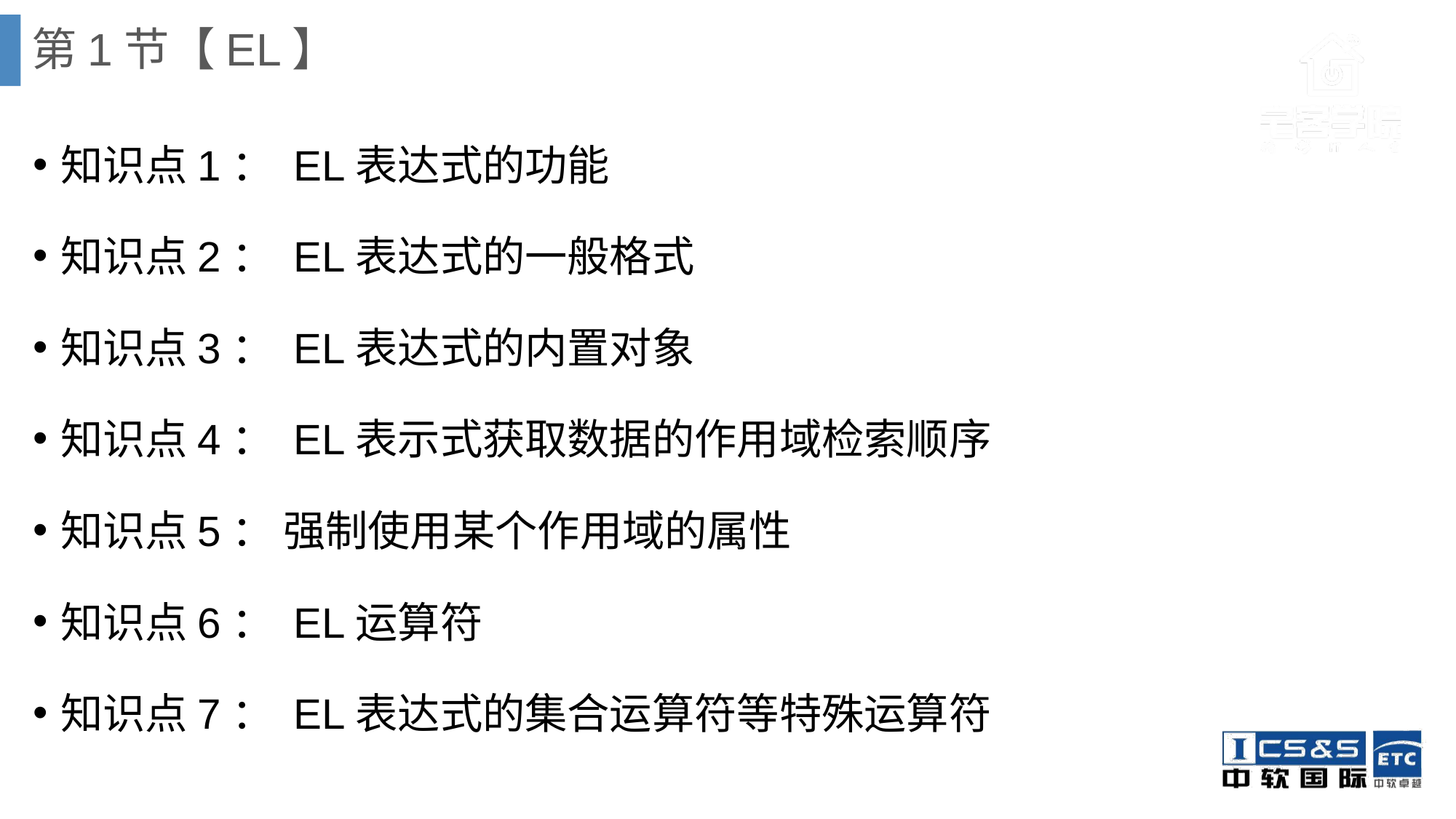

# 第1节【EL】
知识点1： EL表达式的功能
知识点2： EL表达式的一般格式
知识点3： EL表达式的内置对象
知识点4： EL表示式获取数据的作用域检索顺序
知识点5： 强制使用某个作用域的属性
知识点6： EL运算符
知识点7： EL表达式的集合运算符等特殊运算符